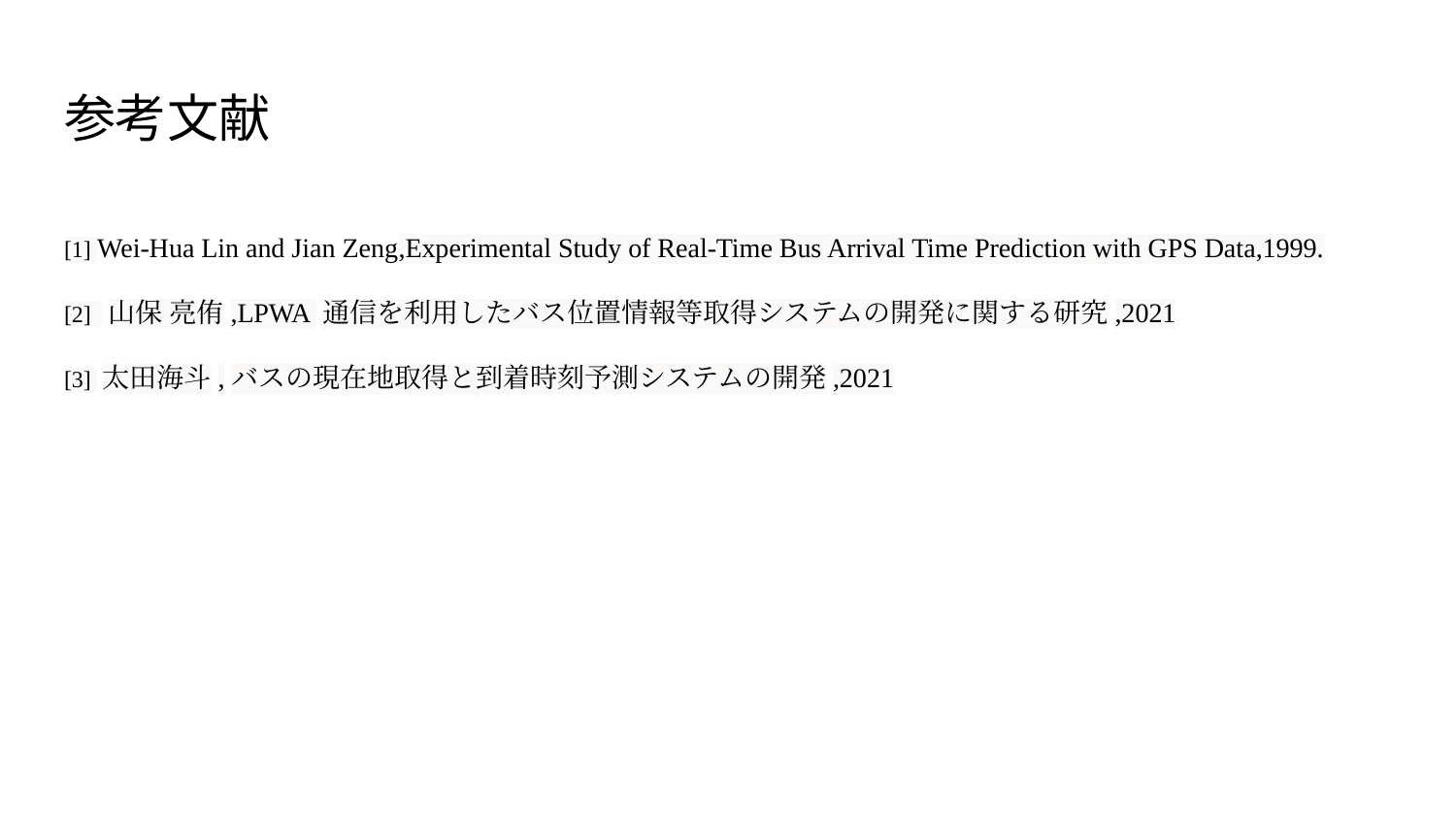

# 参考文献
[1] Wei-Hua Lin and Jian Zeng,Experimental Study of Real-Time Bus Arrival Time Prediction with GPS Data,1999.
[2]  ⼭保 亮侑,LPWA 通信を利⽤したバス位置情報等取得システムの開発に関する研究,2021
[3] 太田海斗,バスの現在地取得と到着時刻予測システムの開発,2021